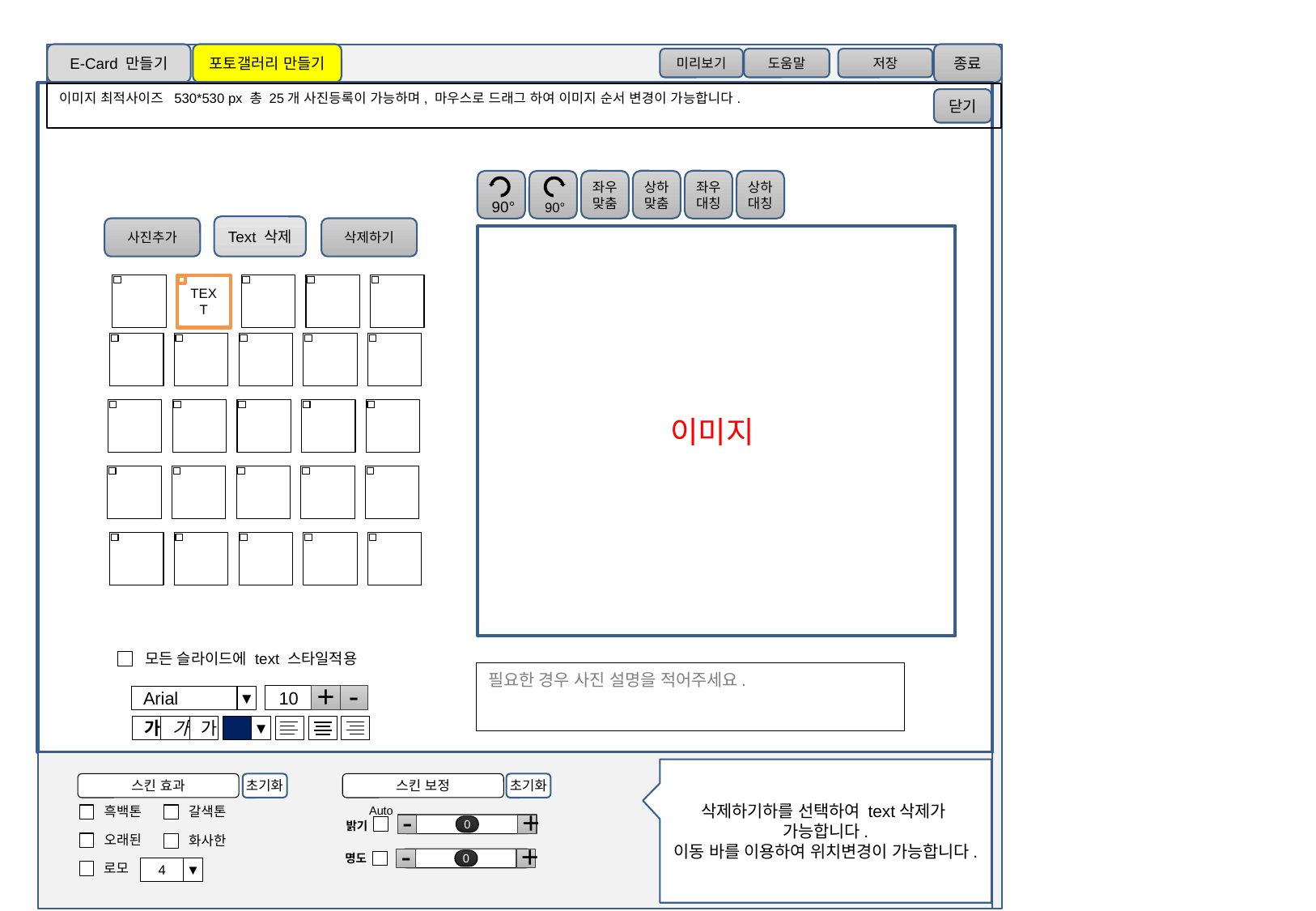

E-Card 만들기

포토갤러리 만들기
종료
미리보기
도움말
저장

이미지 최적사이즈  530*530 px 총 25개 사진등록이 가능하며, 마우스로 드래그 하여 이미지 순서 변경이 가능합니다.

닫기
좌우
맞춤
상하
맞춤
좌우
대칭

 90°

 90°

상하
대칭
Text 삭제
사진추가
삭제하기
이미지

TEXT

모든 슬라이드에 text 스타일적용

필요한 경우 사진 설명을 적어주세요.
10
+
-
Arial
▼
가
가
가

▼

삭제하기하를 선택하여 text삭제가
가능합니다.
이동 바를 이용하여 위치변경이 가능합니다.
스킨 효과
초기화
스킨 보정
초기화
Auto
흑백톤

갈색톤

밝기
-

0
+

오래된

화사한

명도
-

0
+

로모

4
▼